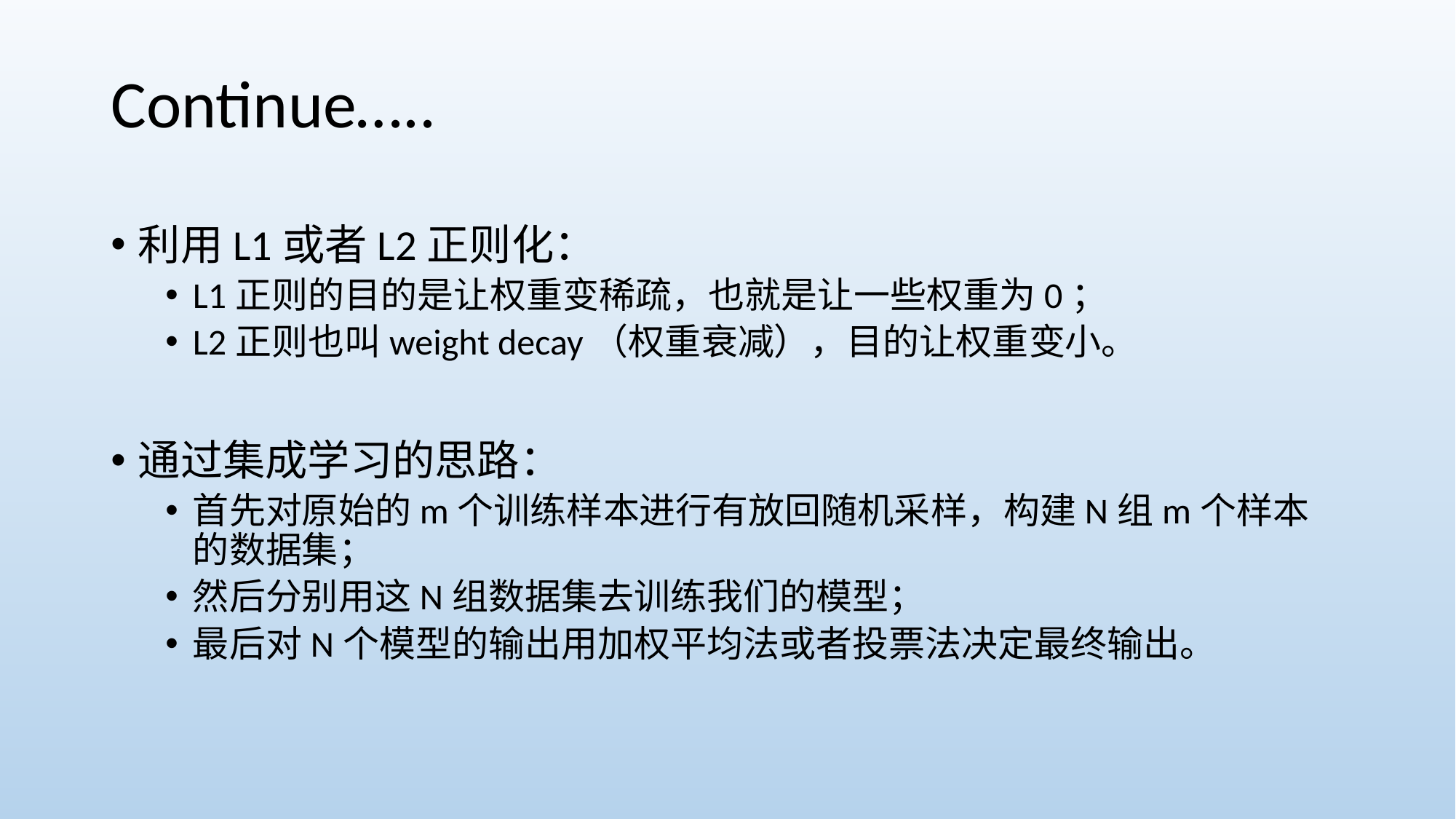

# Continue…..
利用L1或者L2正则化：
L1正则的目的是让权重变稀疏，也就是让一些权重为0；
L2正则也叫weight decay（权重衰减），目的让权重变小。

通过集成学习的思路：
首先对原始的m个训练样本进行有放回随机采样，构建N组m个样本的数据集；
然后分别用这N组数据集去训练我们的模型；
最后对N个模型的输出用加权平均法或者投票法决定最终输出。